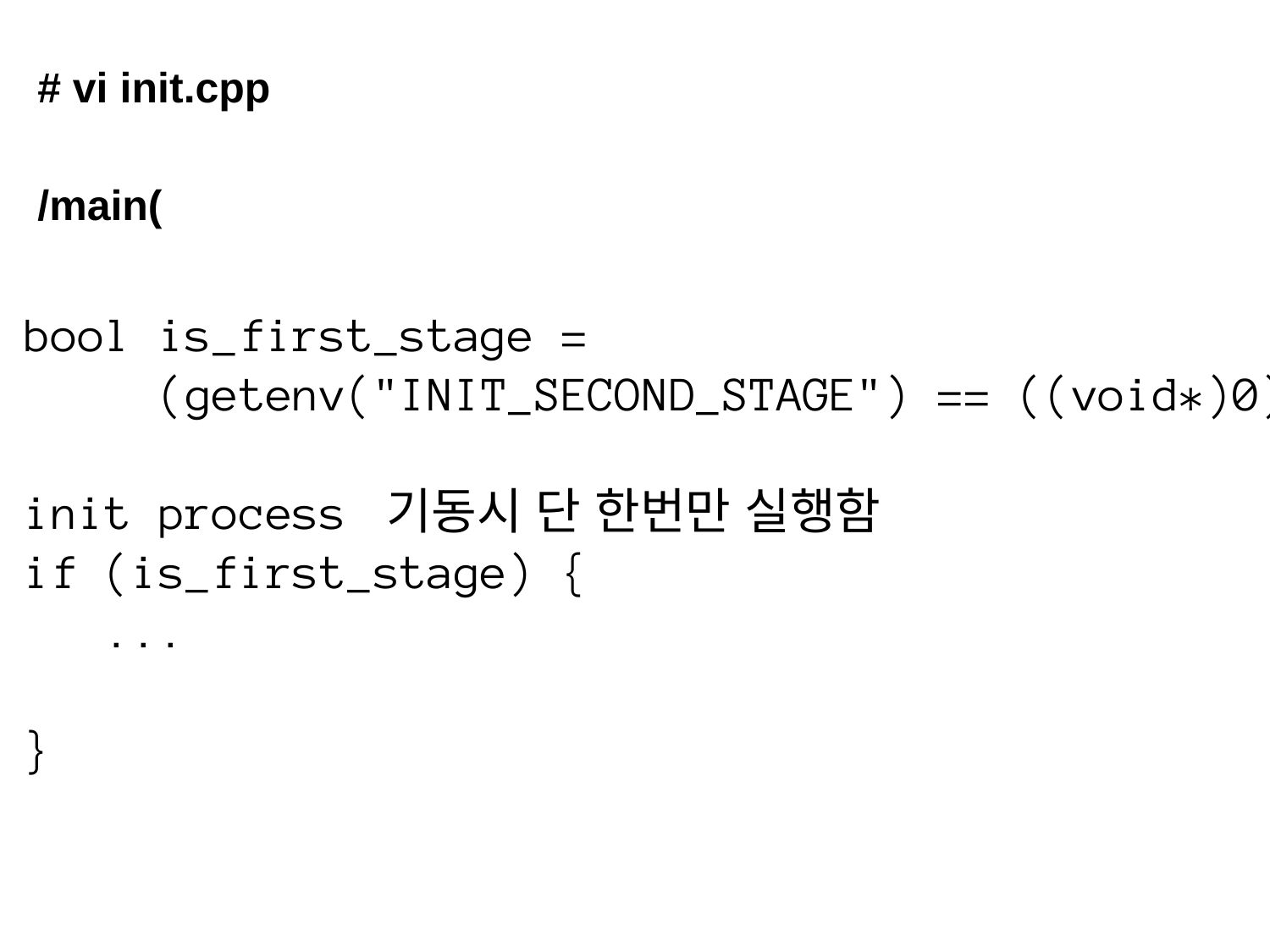

# vi init.cpp

/main(
bool is_first_stage =
     (getenv("INIT_SECOND_STAGE") == ((void*)0));

init process 기동시 단 한번만 실행함
if (is_first_stage) {
   ...

}